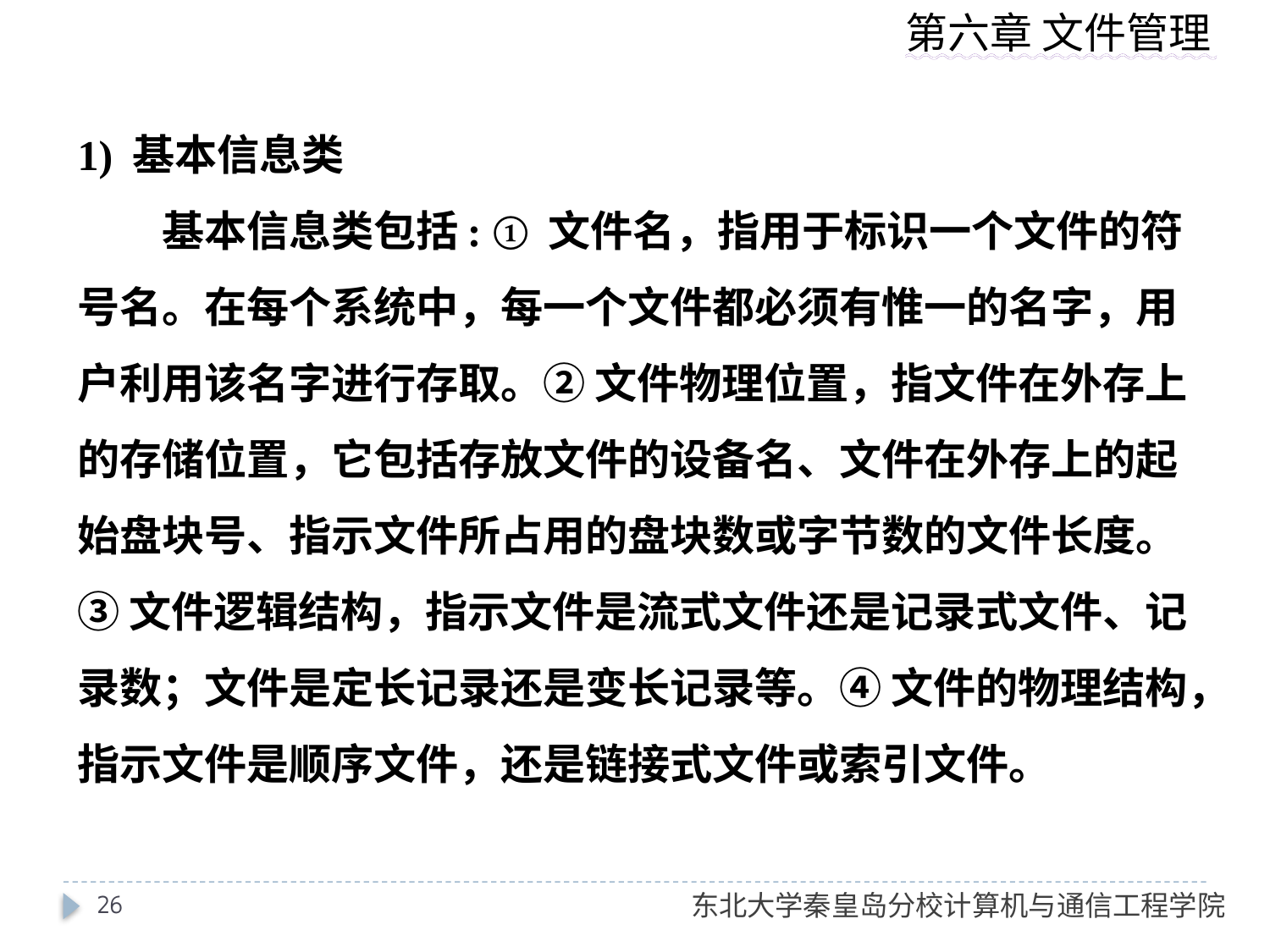

1) 基本信息类
　　基本信息类包括: ① 文件名，指用于标识一个文件的符号名。在每个系统中，每一个文件都必须有惟一的名字，用户利用该名字进行存取。② 文件物理位置，指文件在外存上的存储位置，它包括存放文件的设备名、文件在外存上的起始盘块号、指示文件所占用的盘块数或字节数的文件长度。③ 文件逻辑结构，指示文件是流式文件还是记录式文件、记录数；文件是定长记录还是变长记录等。④ 文件的物理结构，指示文件是顺序文件，还是链接式文件或索引文件。

26